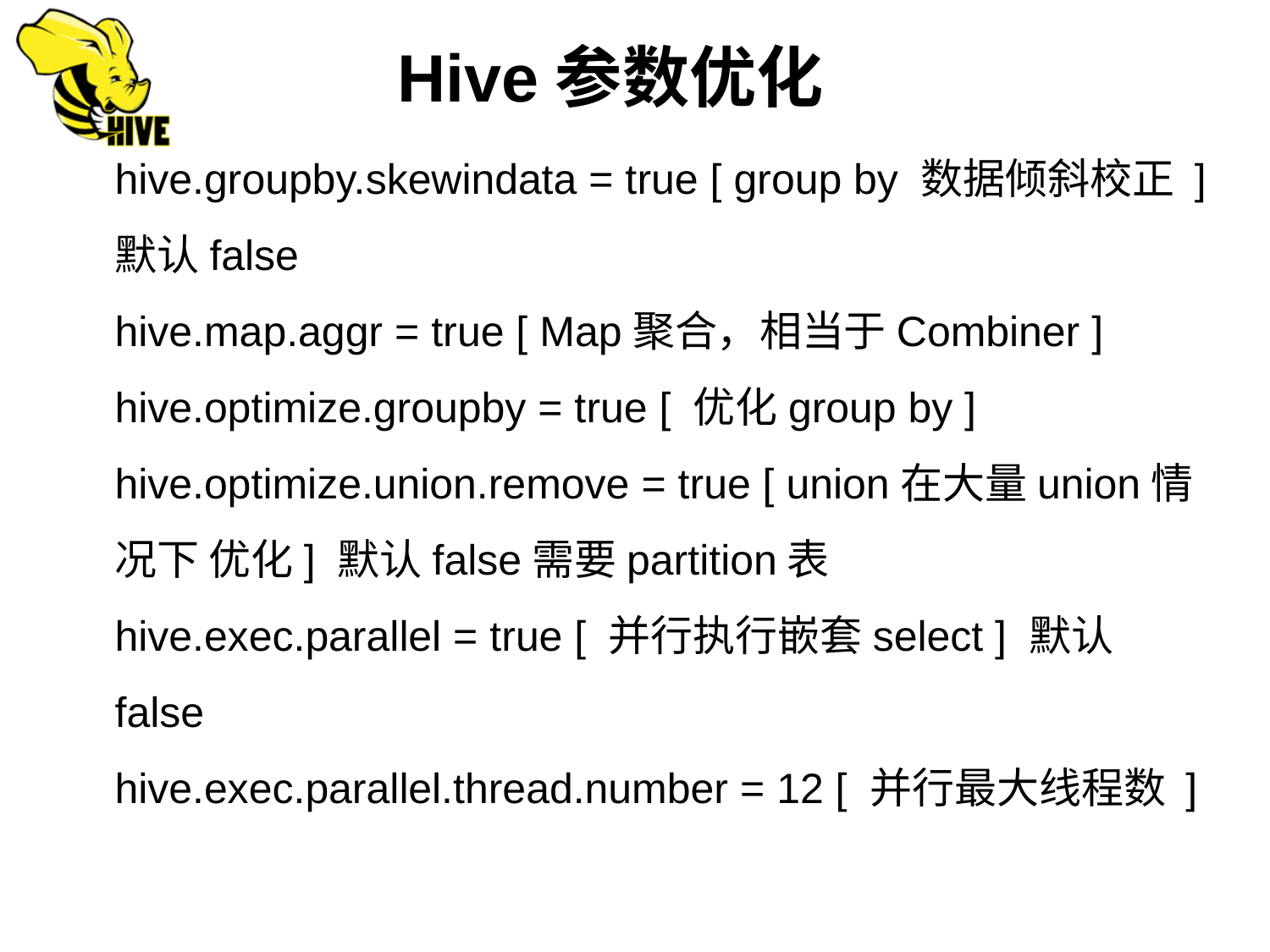

Hive参数优化
hive.groupby.skewindata = true [ group by 数据倾斜校正 ] 默认false
hive.map.aggr = true [ Map聚合，相当于Combiner ]
hive.optimize.groupby = true [ 优化group by ]
hive.optimize.union.remove = true [ union在大量union情况下 优化] 默认false需要partition表
hive.exec.parallel = true [ 并行执行嵌套select ] 默认 false
hive.exec.parallel.thread.number = 12 [ 并行最大线程数 ]